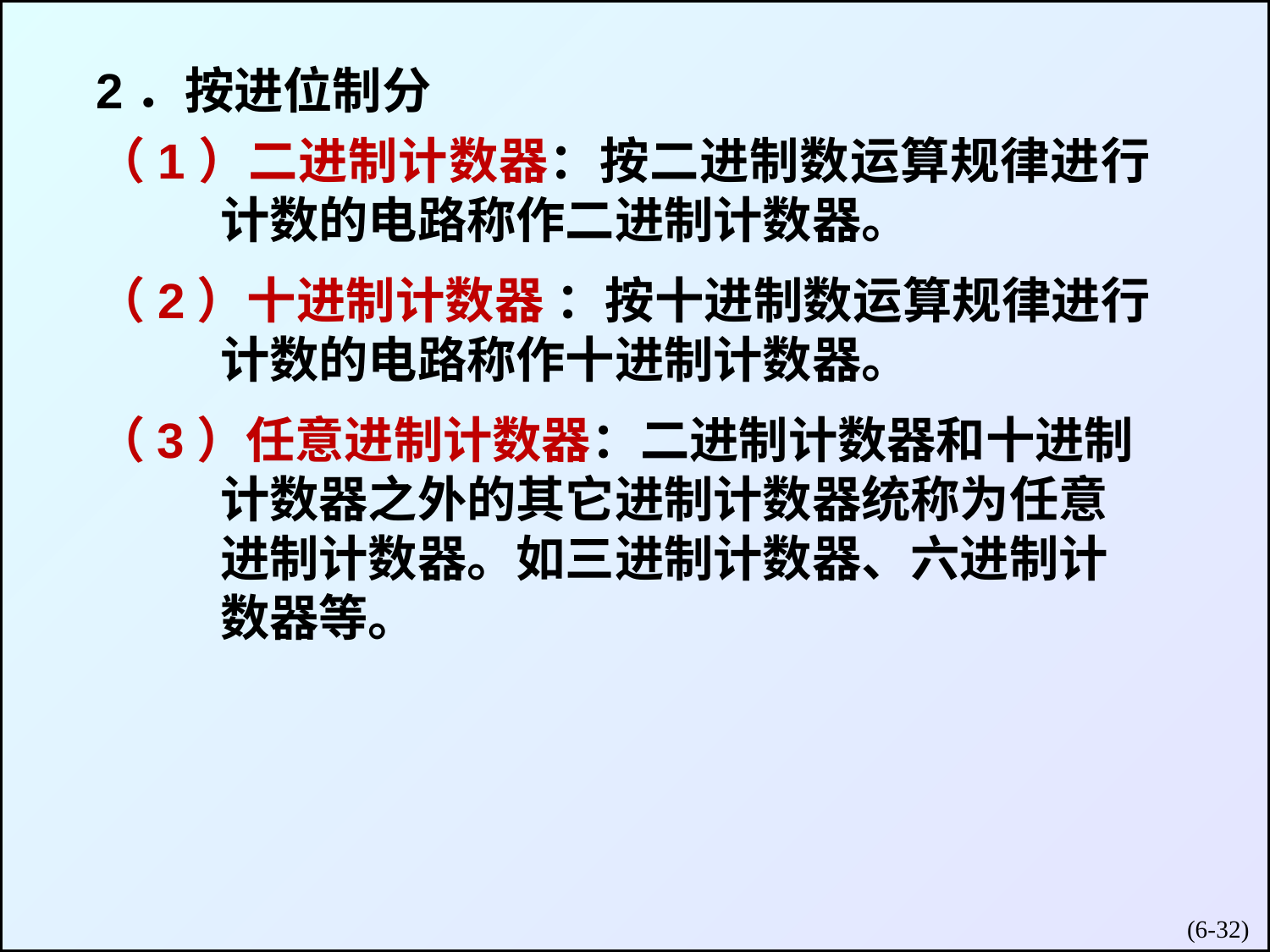

2．按进位制分
（1）二进制计数器：按二进制数运算规律进行计数的电路称作二进制计数器。
（2）十进制计数器 ：按十进制数运算规律进行计数的电路称作十进制计数器。
（3）任意进制计数器：二进制计数器和十进制计数器之外的其它进制计数器统称为任意进制计数器。如三进制计数器、六进制计数器等。
(6-32)